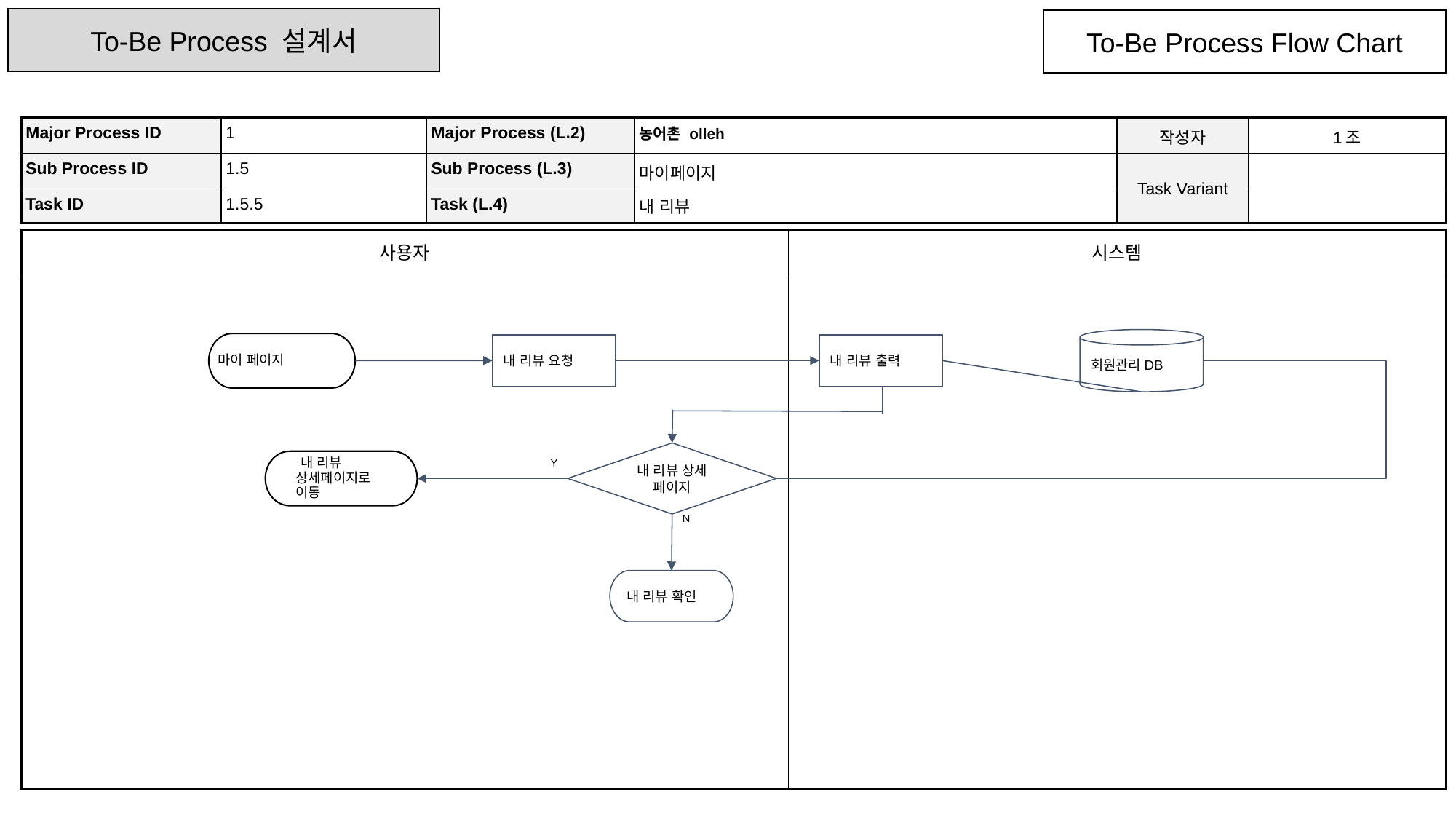

To-Be Process 설계서
To-Be Process Flow Chart
| Major Process ID | 1 | Major Process (L.2) | 농어촌 olleh | 작성자 | 1조 |
| --- | --- | --- | --- | --- | --- |
| Sub Process ID | 1.5 | Sub Process (L.3) | 마이페이지 | Task Variant |  |
| Task ID | 1.5.5 | Task (L.4) | 내 리뷰 |  |  |
| 사용자 | 시스템 |
| --- | --- |
|  |  |
회원관리DB
마이 페이지
내 리뷰 출력
내 리뷰 요청
내 리뷰 상세 페이지
Y
      내 리뷰 상세페이지로      이동
N
내 리뷰 확인